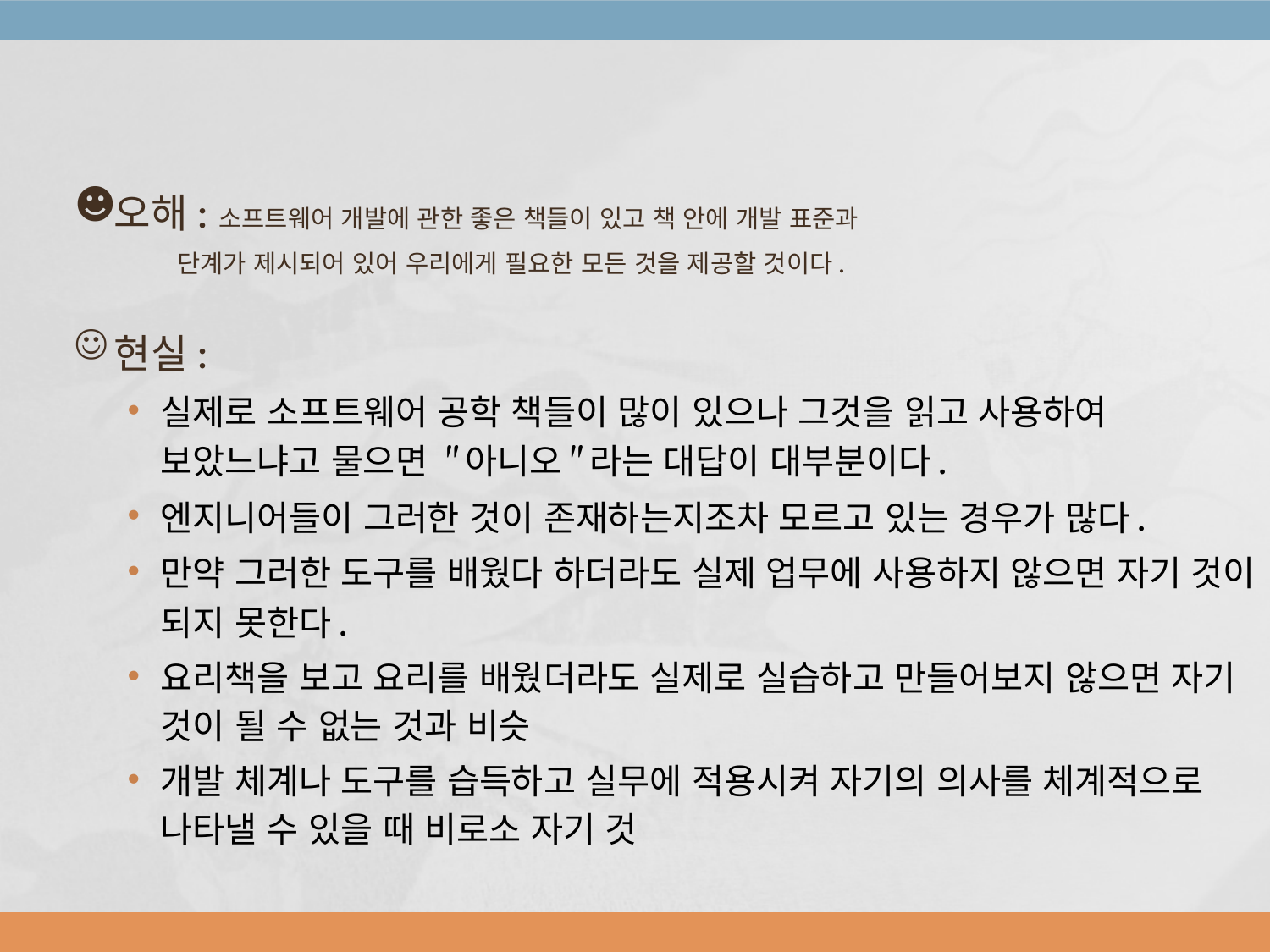

오해: 소프트웨어 개발에 관한 좋은 책들이 있고 책 안에 개발 표준과
              단계가 제시되어 있어 우리에게 필요한 모든 것을 제공할 것이다.

현실:
실제로 소프트웨어 공학 책들이 많이 있으나 그것을 읽고 사용하여 보았느냐고 물으면 "아니오"라는 대답이 대부분이다.
엔지니어들이 그러한 것이 존재하는지조차 모르고 있는 경우가 많다.
만약 그러한 도구를 배웠다 하더라도 실제 업무에 사용하지 않으면 자기 것이 되지 못한다.
요리책을 보고 요리를 배웠더라도 실제로 실습하고 만들어보지 않으면 자기 것이 될 수 없는 것과 비슷
개발 체계나 도구를 습득하고 실무에 적용시켜 자기의 의사를 체계적으로 나타낼 수 있을 때 비로소 자기 것